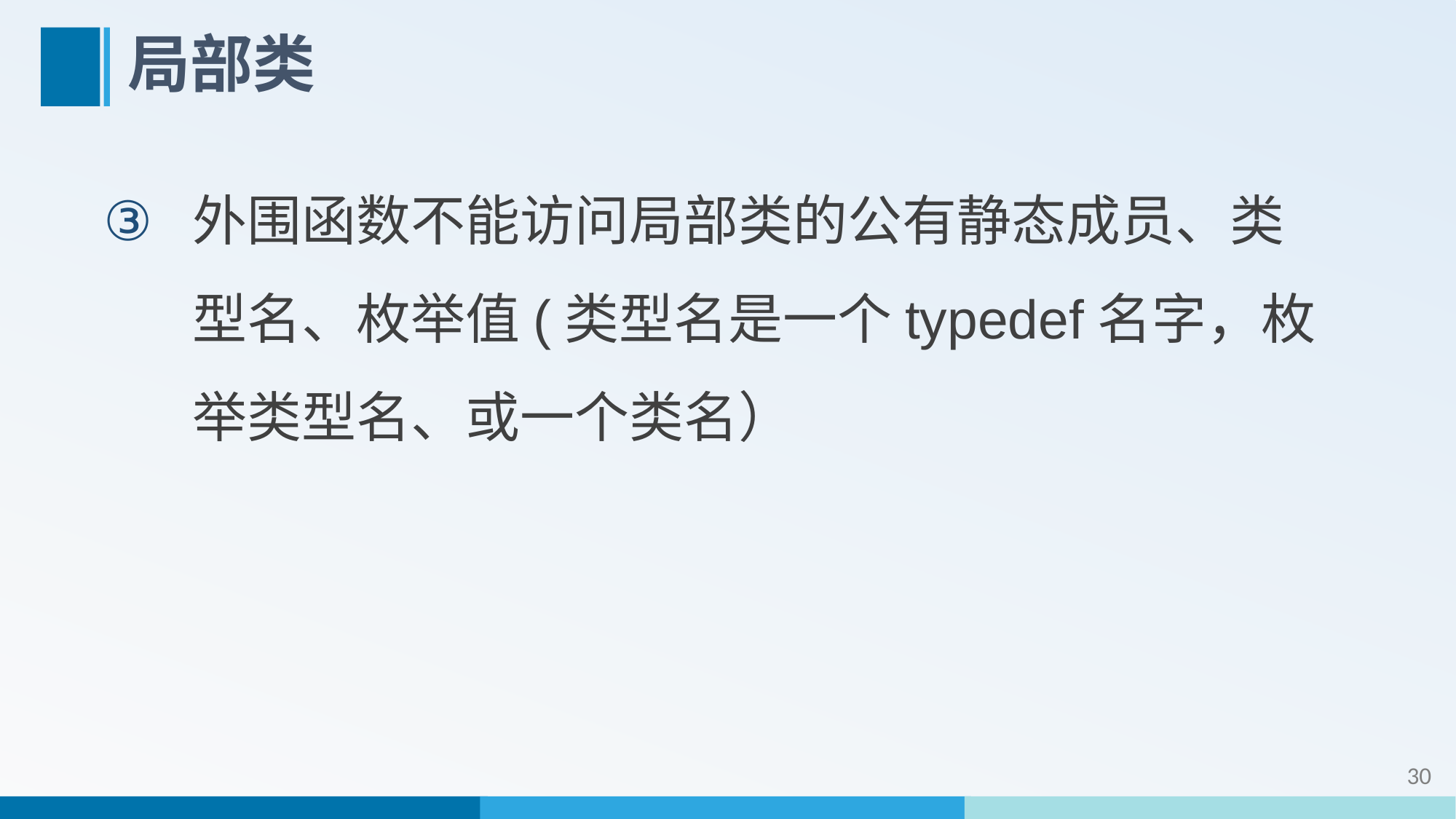

# 局部类
外围函数不能访问局部类的公有静态成员、类型名、枚举值(类型名是一个typedef名字，枚举类型名、或一个类名）